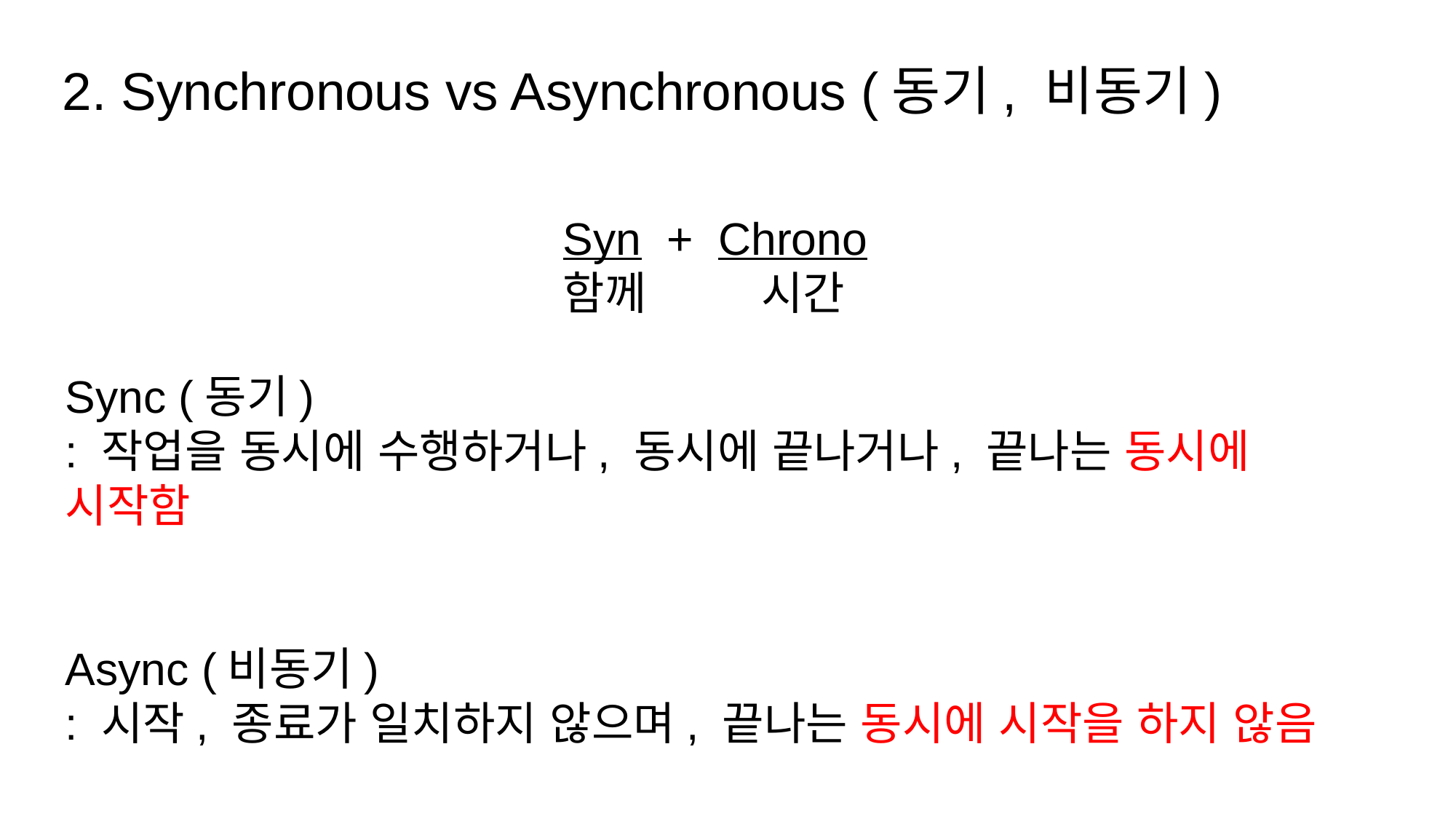

2. Synchronous vs Asynchronous (동기, 비동기)
Syn  +  Chrono
함께         시간
Sync (동기)
: 작업을 동시에 수행하거나, 동시에 끝나거나, 끝나는 동시에 시작함

Async (비동기)
: 시작, 종료가 일치하지 않으며, 끝나는 동시에 시작을 하지 않음